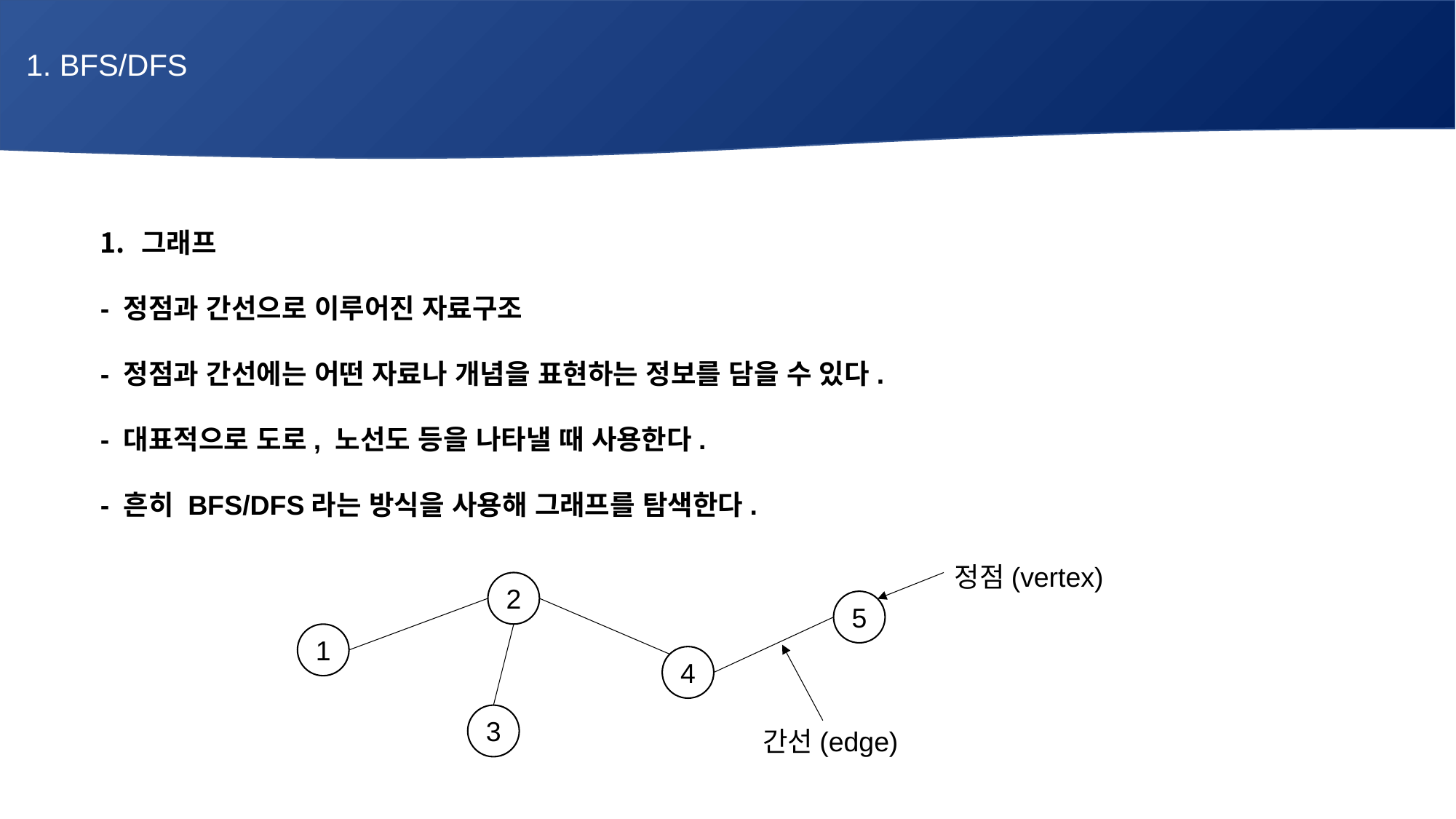

1. BFS/DFS
# 매주 1 과제 LV2
그래프

- 정점과 간선으로 이루어진 자료구조

- 정점과 간선에는 어떤 자료나 개념을 표현하는 정보를 담을 수 있다.

- 대표적으로 도로, 노선도 등을 나타낼 때 사용한다.

- 흔히 BFS/DFS라는 방식을 사용해 그래프를 탐색한다.
정점(vertex)
2
5
1
4
3
간선(edge)